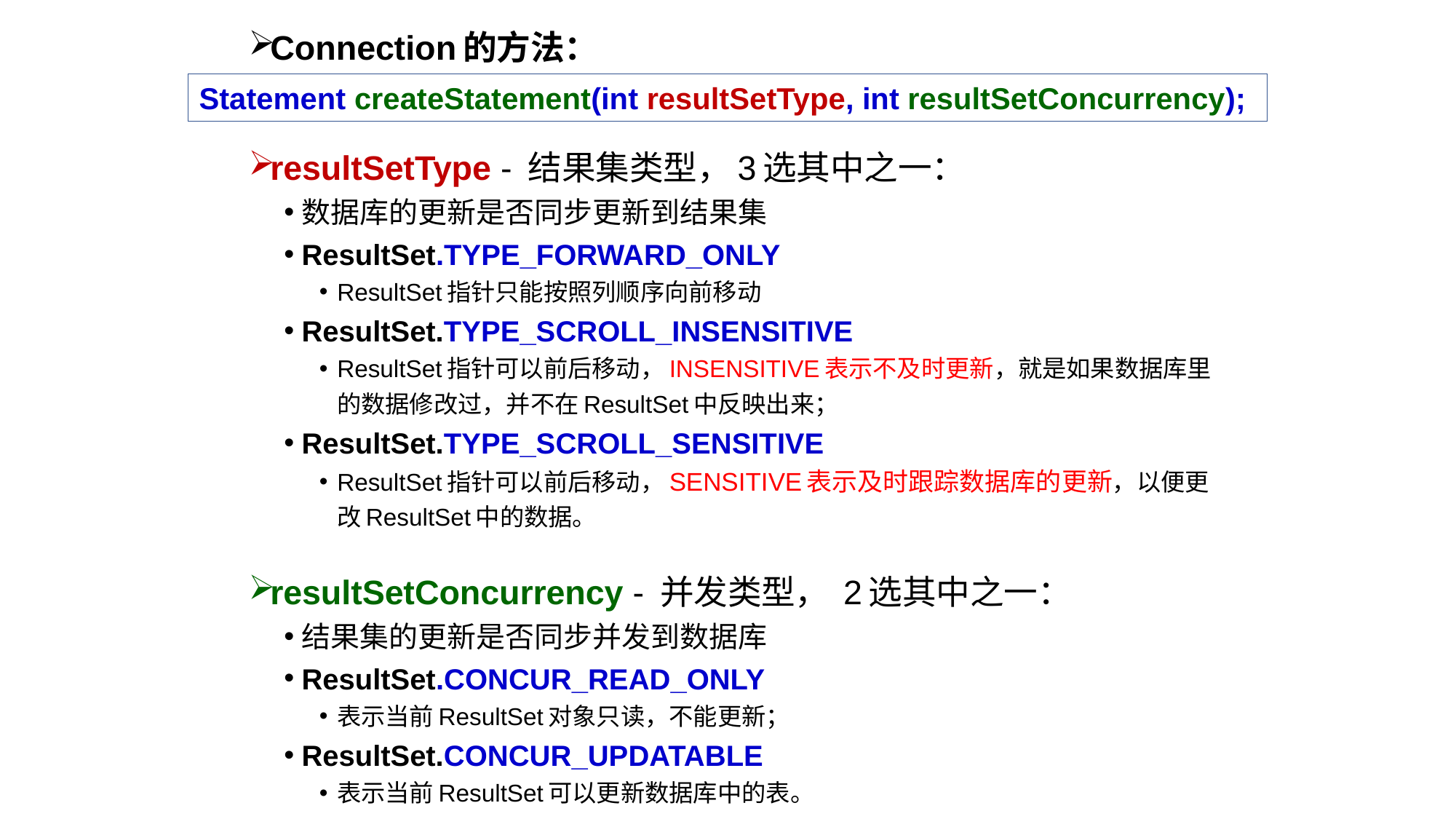

Connection的方法：

resultSetType - 结果集类型，3选其中之一：
数据库的更新是否同步更新到结果集
ResultSet.TYPE_FORWARD_ONLY
ResultSet指针只能按照列顺序向前移动
ResultSet.TYPE_SCROLL_INSENSITIVE
ResultSet指针可以前后移动，INSENSITIVE表示不及时更新，就是如果数据库里的数据修改过，并不在ResultSet中反映出来；
ResultSet.TYPE_SCROLL_SENSITIVE
ResultSet指针可以前后移动，SENSITIVE表示及时跟踪数据库的更新，以便更改ResultSet中的数据。

resultSetConcurrency - 并发类型， 2选其中之一：
结果集的更新是否同步并发到数据库
ResultSet.CONCUR_READ_ONLY
表示当前ResultSet对象只读，不能更新；
ResultSet.CONCUR_UPDATABLE
表示当前ResultSet可以更新数据库中的表。
Statement createStatement(int resultSetType, int resultSetConcurrency);
34